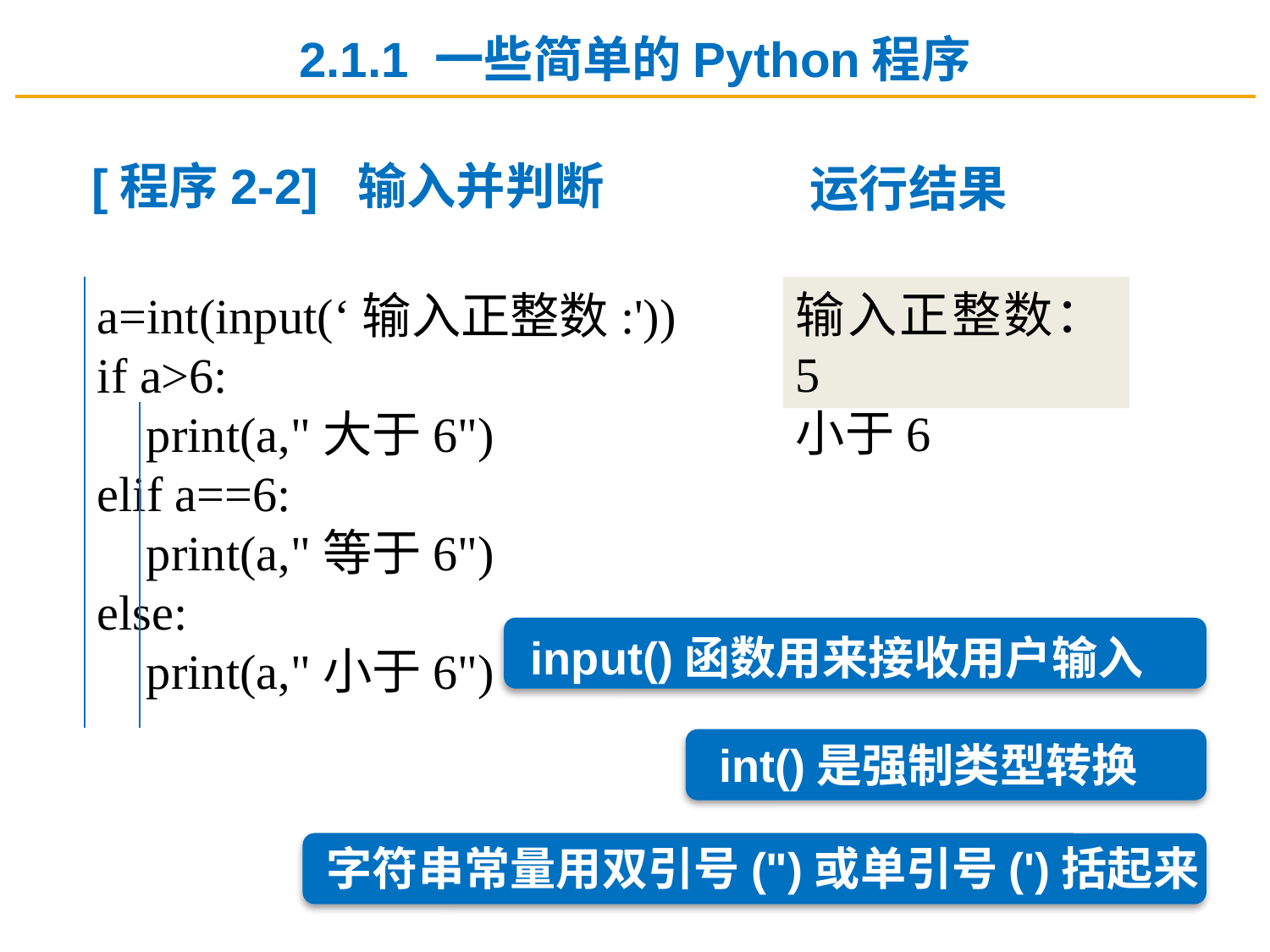

2.1.1 一些简单的Python程序
[程序2-2]  输入并判断
运行结果
a=int(input(‘输入正整数:'))
if a>6:
    print(a,"大于6")
elif a==6:
    print(a,"等于6")
else:
    print(a,"小于6")

输入正整数：5
小于6

input()函数用来接收用户输入
int()是强制类型转换

字符串常量用双引号(")或单引号(')括起来